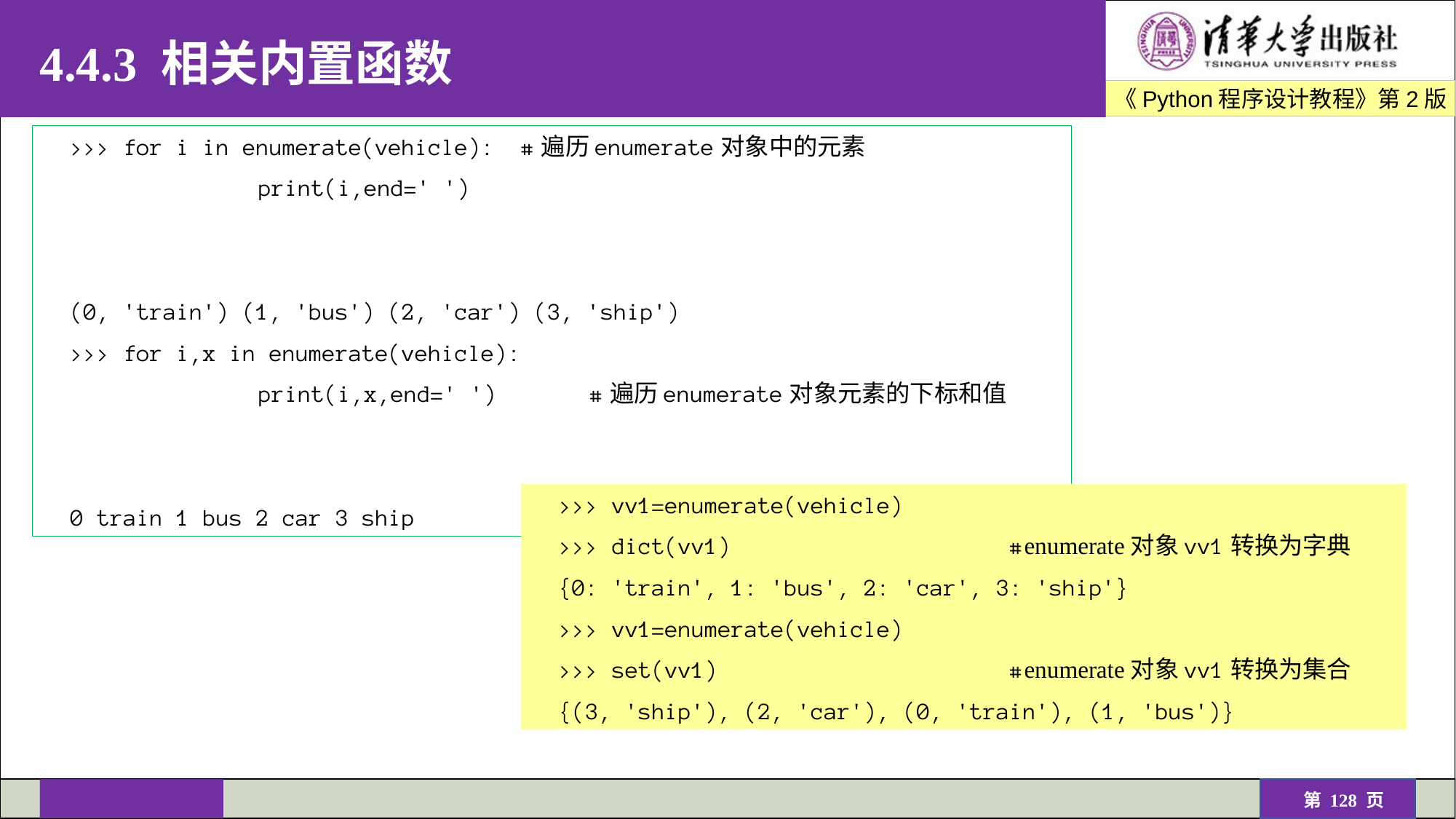

# 4.4.3 相关内置函数
>>> for i in enumerate(vehicle):  #遍历enumerate对象中的元素
	        print(i,end=' ')

(0, 'train') (1, 'bus') (2, 'car') (3, 'ship')
>>> for i,x in enumerate(vehicle):
	        print(i,x,end=' ')       #遍历enumerate对象元素的下标和值

0 train 1 bus 2 car 3 ship
>>> vv1=enumerate(vehicle)
>>> dict(vv1)                     #enumerate对象vv1转换为字典
{0: 'train', 1: 'bus', 2: 'car', 3: 'ship'}
>>> vv1=enumerate(vehicle)
>>> set(vv1)                      #enumerate对象vv1转换为集合
{(3, 'ship'), (2, 'car'), (0, 'train'), (1, 'bus')}